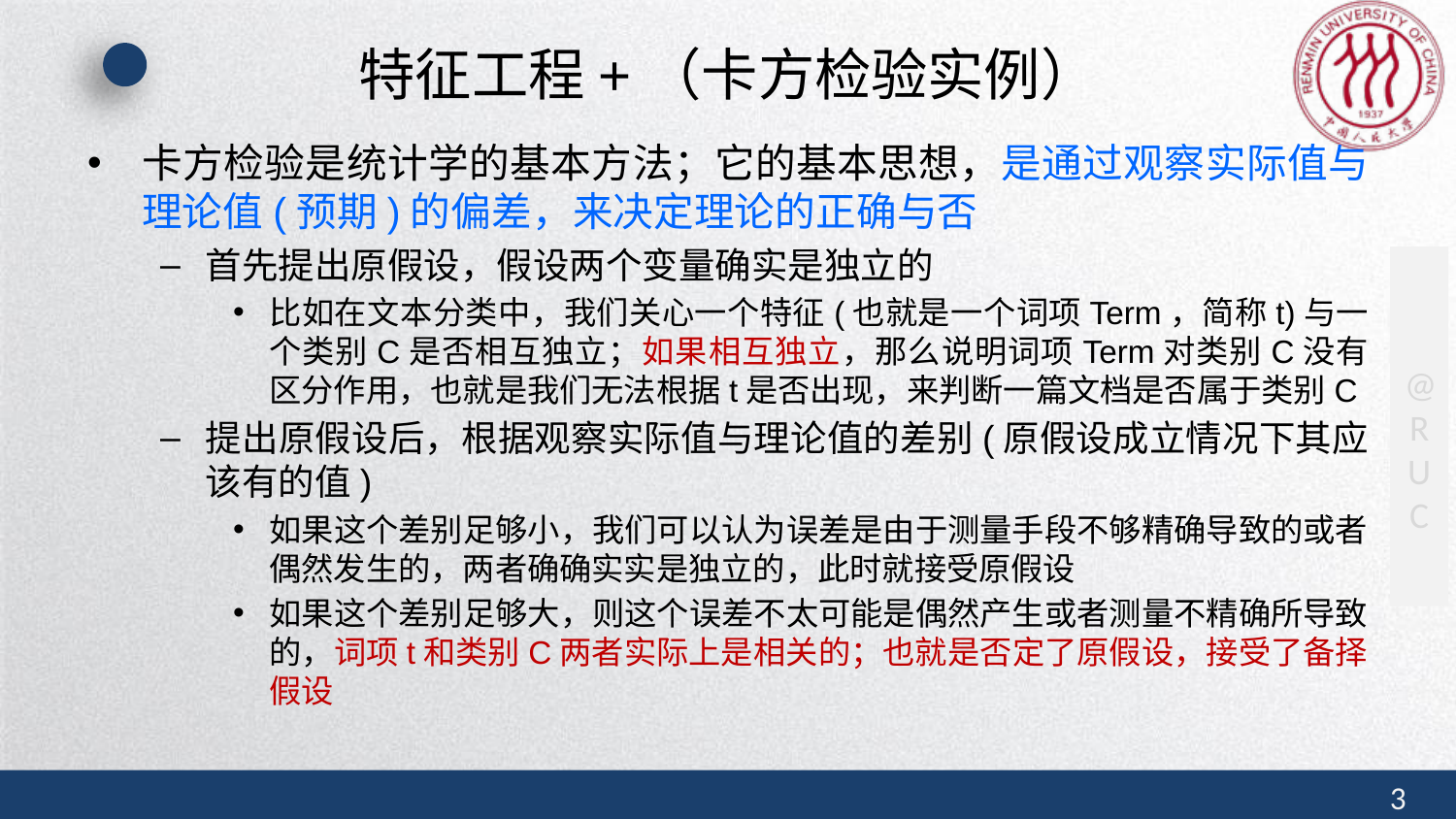

# 特征工程+（卡方检验实例）
卡方检验是统计学的基本方法；它的基本思想，是通过观察实际值与理论值(预期)的偏差，来决定理论的正确与否
首先提出原假设，假设两个变量确实是独立的
比如在文本分类中，我们关心一个特征(也就是一个词项Term，简称t)与一个类别C是否相互独立；如果相互独立，那么说明词项Term对类别C没有区分作用，也就是我们无法根据t是否出现，来判断一篇文档是否属于类别C
提出原假设后，根据观察实际值与理论值的差别(原假设成立情况下其应该有的值)
如果这个差别足够小，我们可以认为误差是由于测量手段不够精确导致的或者偶然发生的，两者确确实实是独立的，此时就接受原假设
如果这个差别足够大，则这个误差不太可能是偶然产生或者测量不精确所导致的，词项t和类别C两者实际上是相关的；也就是否定了原假设，接受了备择假设